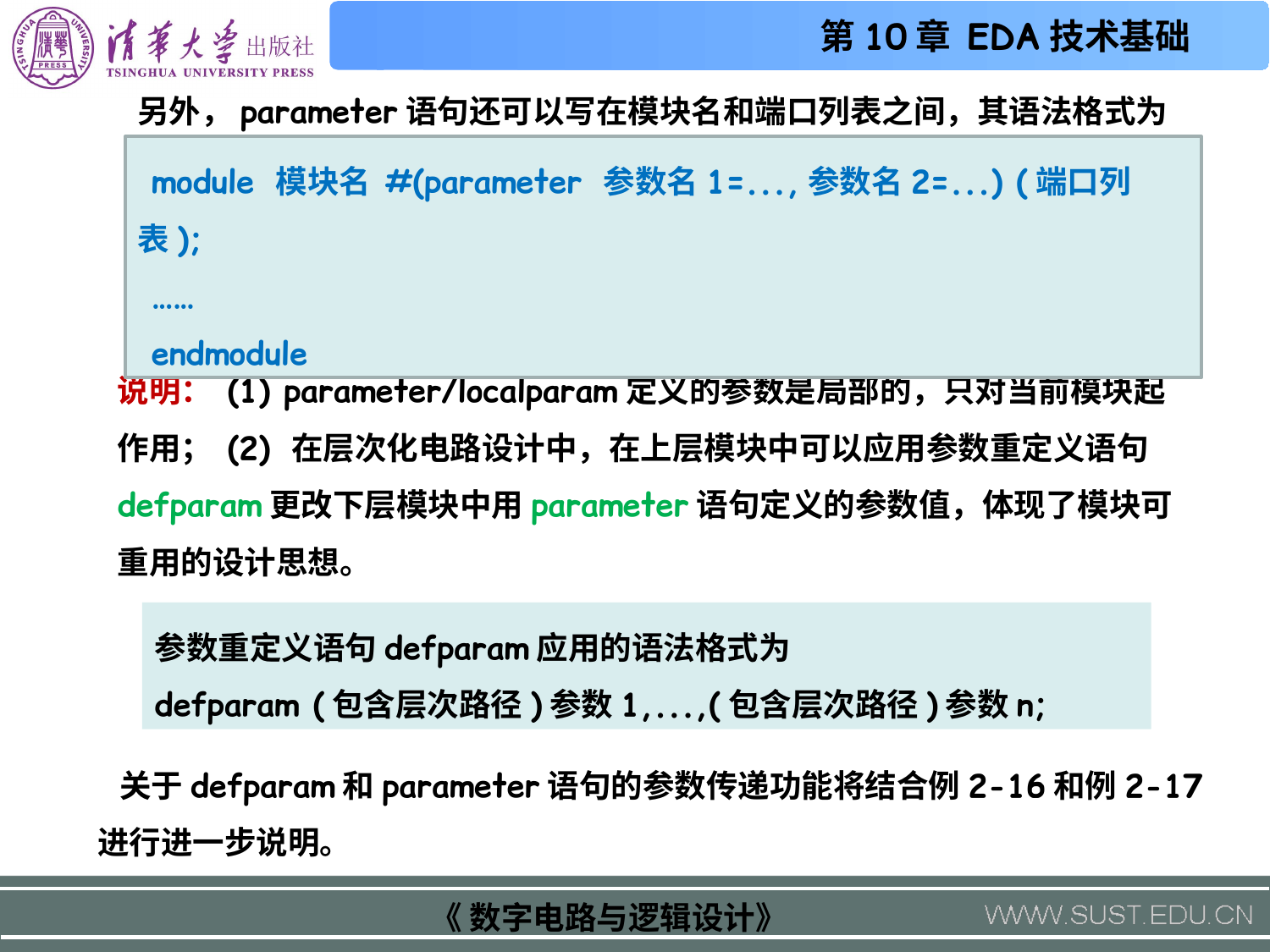

另外，parameter语句还可以写在模块名和端口列表之间，其语法格式为
 module 模块名 #(parameter 参数名1=...,参数名2=...) (端口列表);
 ……
 endmodule
说明： (1) parameter/localparam定义的参数是局部的，只对当前模块起作用； (2) 在层次化电路设计中，在上层模块中可以应用参数重定义语句defparam更改下层模块中用parameter语句定义的参数值，体现了模块可重用的设计思想。
参数重定义语句defparam应用的语法格式为
defparam (包含层次路径)参数1,...,(包含层次路径)参数n;
  关于defparam和parameter语句的参数传递功能将结合例2-16和例2-17进行进一步说明。